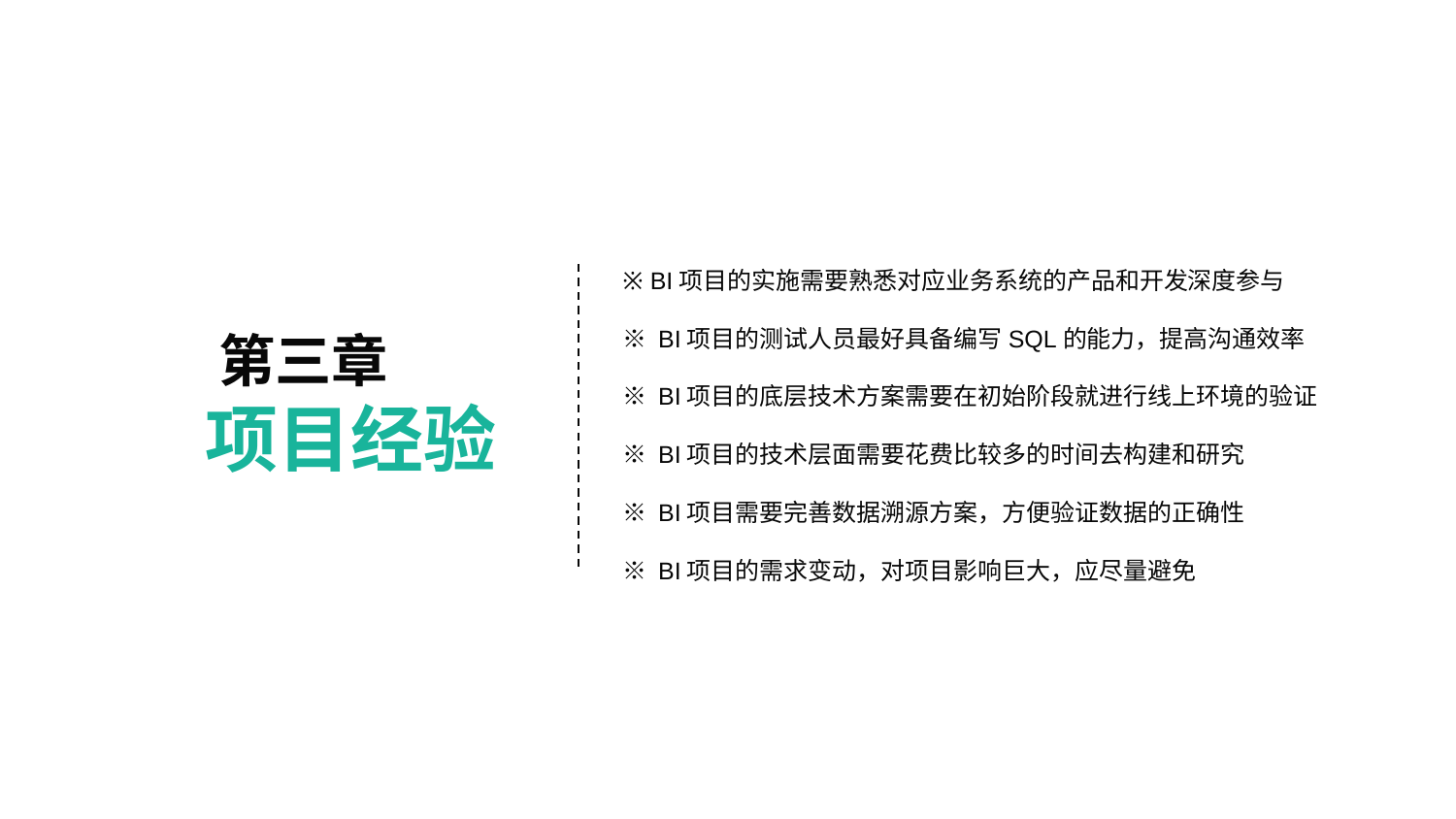

※ BI项目的实施需要熟悉对应业务系统的产品和开发深度参与
※ BI项目的测试人员最好具备编写SQL的能力，提高沟通效率
※ BI项目的底层技术方案需要在初始阶段就进行线上环境的验证
※ BI项目的技术层面需要花费比较多的时间去构建和研究
※ BI项目需要完善数据溯源方案，方便验证数据的正确性
※ BI项目的需求变动，对项目影响巨大，应尽量避免
 第三章
项目经验